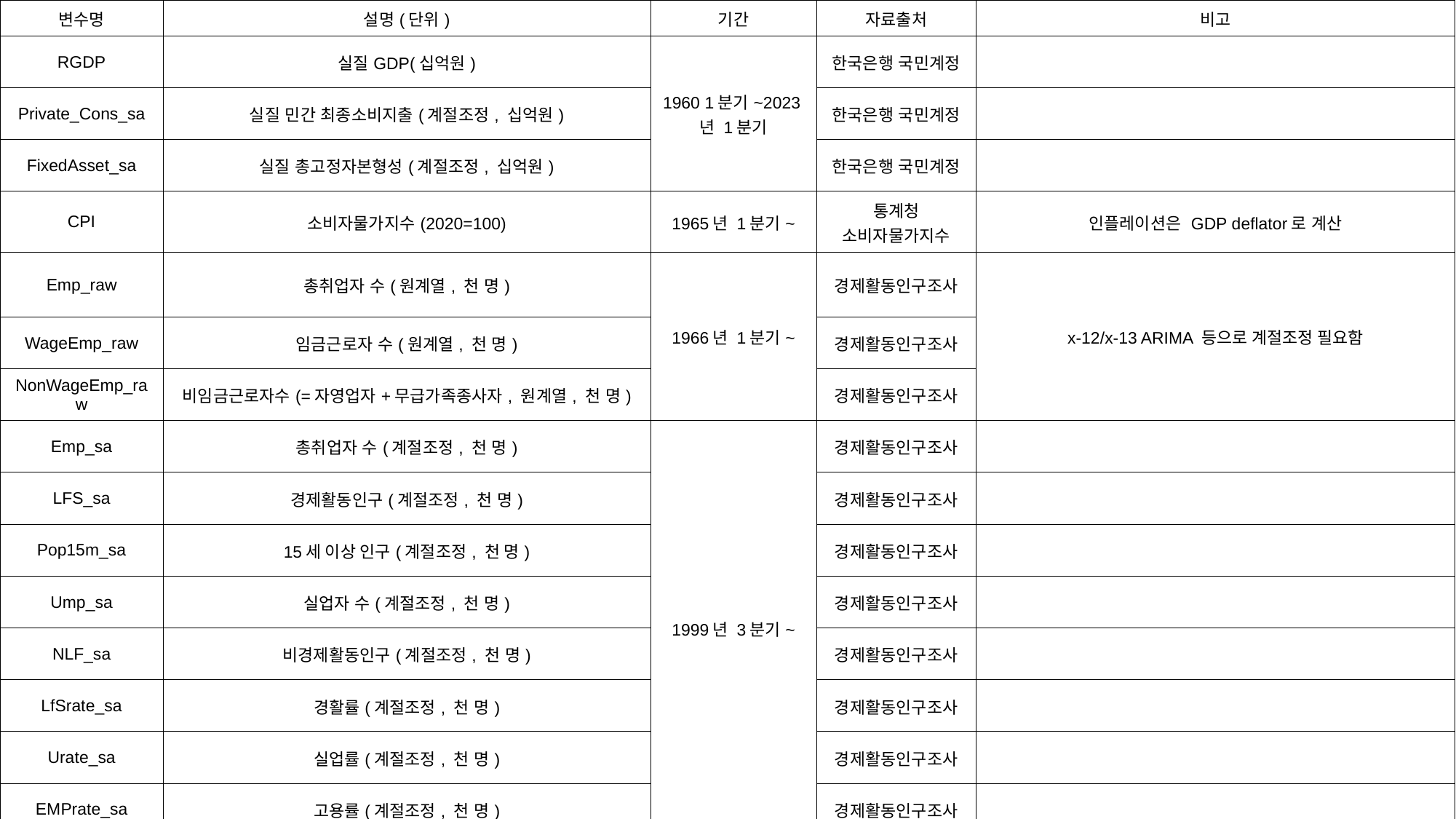

| 변수명 | 설명(단위) | 기간 | 자료출처 | 비고 |
| --- | --- | --- | --- | --- |
| RGDP | 실질GDP(십억원) | 1960 1분기~2023년 1분기 | 한국은행 국민계정 |  |
| Private\_Cons\_sa | 실질 민간 최종소비지출(계절조정, 십억원) |  | 한국은행 국민계정 |  |
| FixedAsset\_sa | 실질 총고정자본형성(계절조정, 십억원) |  | 한국은행 국민계정 |  |
| CPI | 소비자물가지수(2020=100) | 1965년 1분기~ | 통계청 소비자물가지수 | 인플레이션은 GDP deflator로 계산 |
| Emp\_raw | 총취업자 수(원계열, 천 명) | 1966년 1분기~ | 경제활동인구조사 | x-12/x-13 ARIMA 등으로 계절조정 필요함 |
| WageEmp\_raw | 임금근로자 수(원계열, 천 명) |  | 경제활동인구조사 |  |
| NonWageEmp\_raw | 비임금근로자수(=자영업자+무급가족종사자, 원계열, 천 명) |  | 경제활동인구조사 |  |
| Emp\_sa | 총취업자 수(계절조정, 천 명) | 1999년 3분기~ | 경제활동인구조사 |  |
| LFS\_sa | 경제활동인구(계절조정, 천 명) |  | 경제활동인구조사 |  |
| Pop15m\_sa | 15세 이상 인구(계절조정, 천 명) |  | 경제활동인구조사 |  |
| Ump\_sa | 실업자 수(계절조정, 천 명) |  | 경제활동인구조사 |  |
| NLF\_sa | 비경제활동인구(계절조정, 천 명) |  | 경제활동인구조사 |  |
| LfSrate\_sa | 경활률(계절조정, 천 명) |  | 경제활동인구조사 |  |
| Urate\_sa | 실업률(계절조정, 천 명) |  | 경제활동인구조사 |  |
| EMPrate\_sa | 고용률(계절조정, 천 명) |  | 경제활동인구조사 |  |